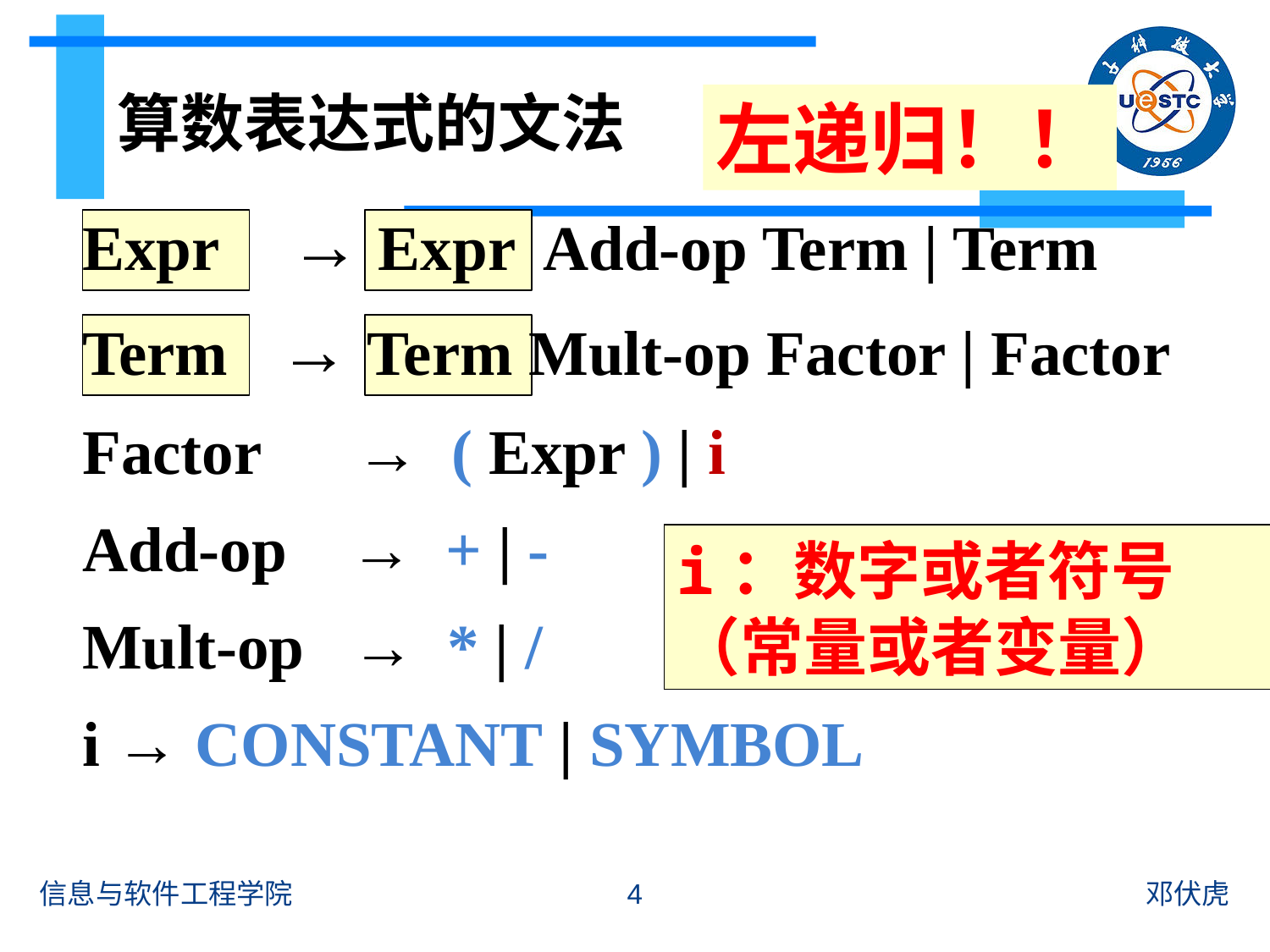

# 算数表达式的文法
左递归！！
Expr    → Expr  Add-op Term | Term
Term   → Term Mult-op Factor | Factor
Factor      →  ( Expr ) | i
Add-op    →  + | -
Mult-op   →  * | /
i → CONSTANT | SYMBOL

i：数字或者符号
（常量或者变量）
4
信息与软件工程学院
邓伏虎